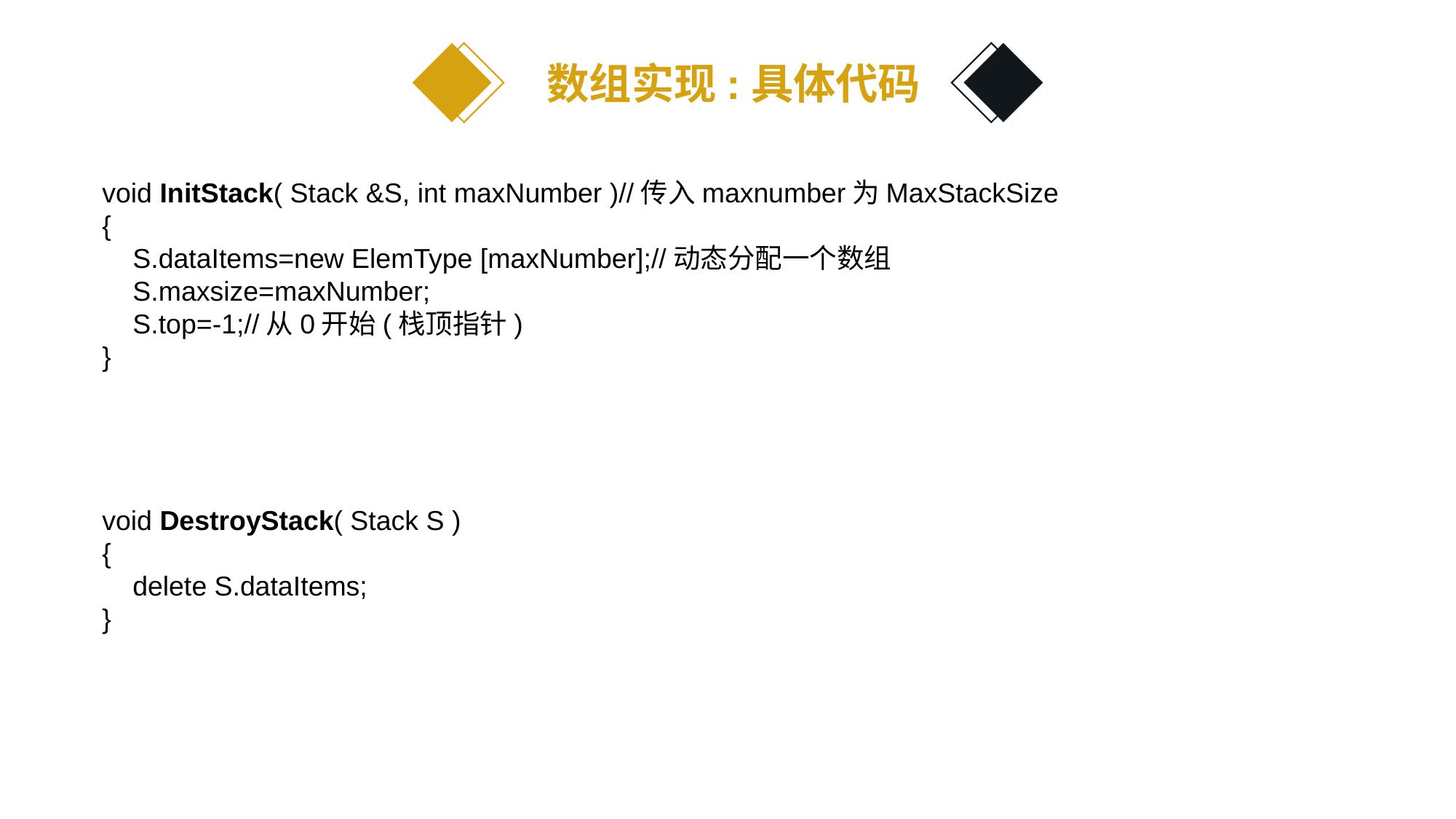

数组实现:具体代码
void InitStack( Stack &S, int maxNumber )//传入maxnumber为MaxStackSize
{
    S.dataItems=new ElemType [maxNumber];//动态分配一个数组
    S.maxsize=maxNumber;
    S.top=-1;//从0开始(栈顶指针)
}

void DestroyStack( Stack S )
{
    delete S.dataItems;
}